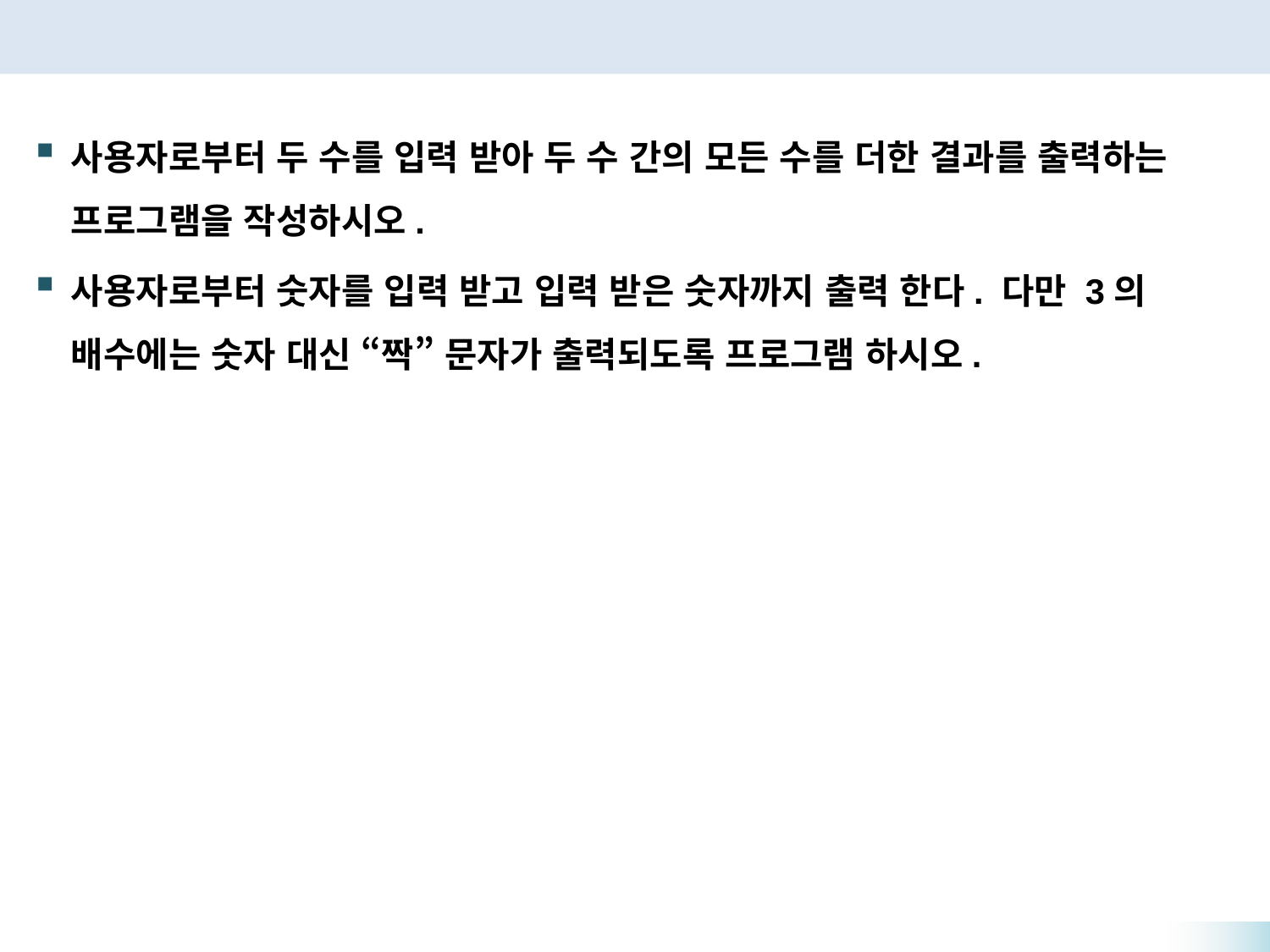

#
사용자로부터 두 수를 입력 받아 두 수 간의 모든 수를 더한 결과를 출력하는 프로그램을 작성하시오.
사용자로부터 숫자를 입력 받고 입력 받은 숫자까지 출력 한다. 다만 3의 배수에는 숫자 대신 “짝” 문자가 출력되도록 프로그램 하시오.